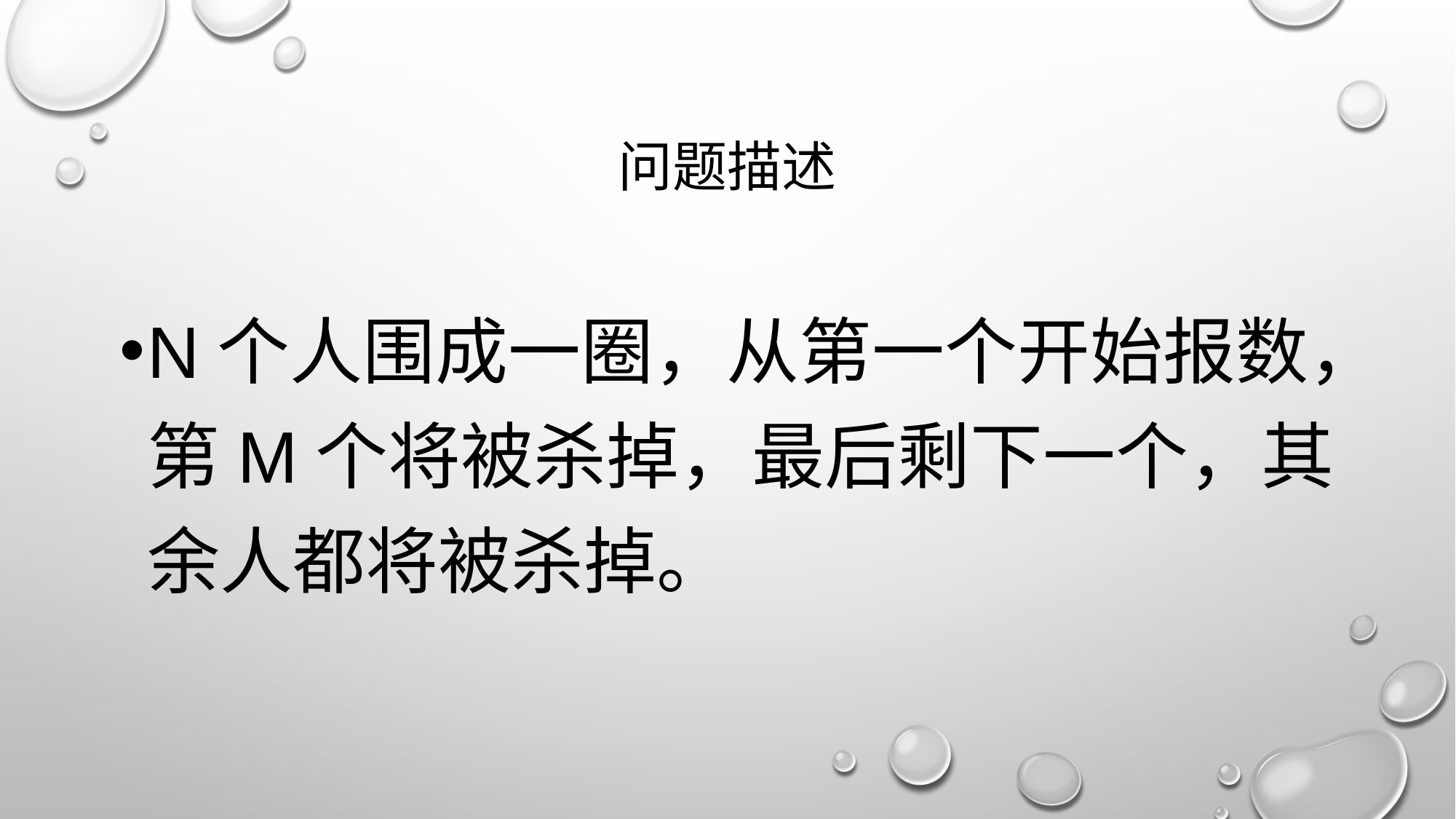

# 问题描述
N个人围成一圈，从第一个开始报数，第M个将被杀掉，最后剩下一个，其余人都将被杀掉。